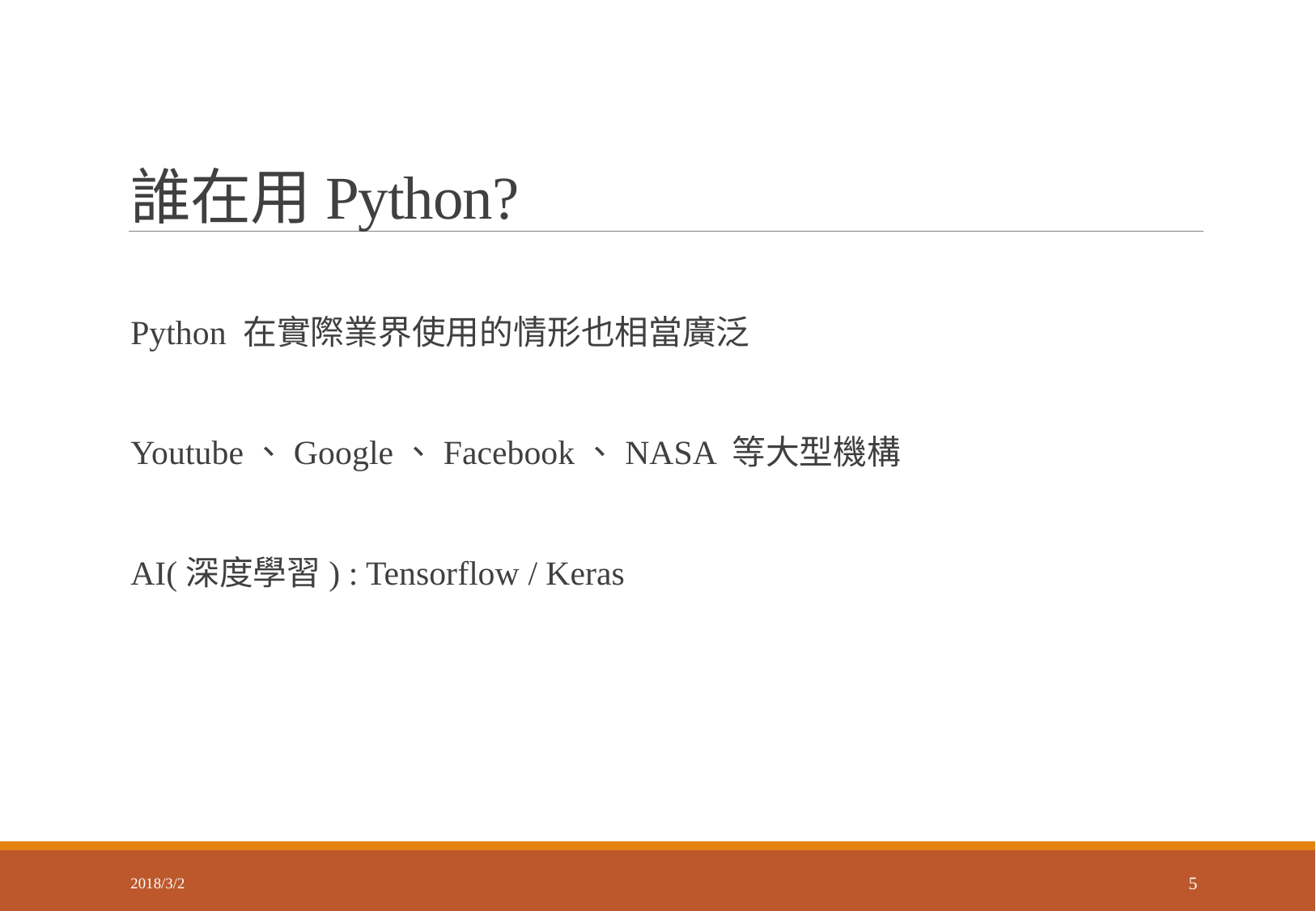

# 誰在用Python?

Python 在實際業界使用的情形也相當廣泛

Youtube、Google、Facebook、NASA 等大型機構

AI(深度學習) : Tensorflow / Keras

2018/3/2
5